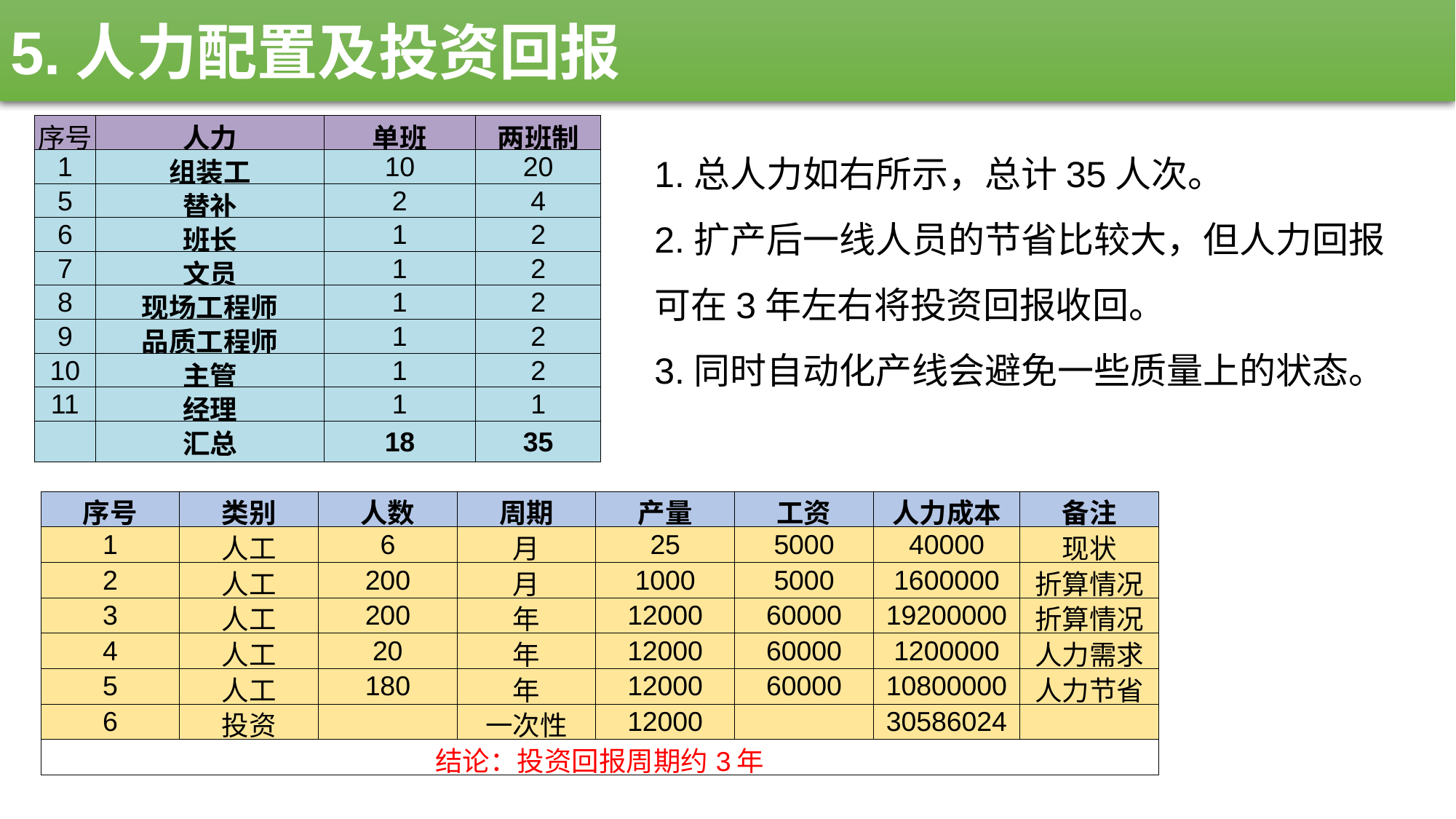

5.人力配置及投资回报
| 序号 | 人力 | 单班 | 两班制 |
| --- | --- | --- | --- |
| 1 | 组装工 | 10 | 20 |
| 5 | 替补 | 2 | 4 |
| 6 | 班长 | 1 | 2 |
| 7 | 文员 | 1 | 2 |
| 8 | 现场工程师 | 1 | 2 |
| 9 | 品质工程师 | 1 | 2 |
| 10 | 主管 | 1 | 2 |
| 11 | 经理 | 1 | 1 |
|  | 汇总 | 18 | 35 |
1.总人力如右所示，总计35人次。
2.扩产后一线人员的节省比较大，但人力回报可在3年左右将投资回报收回。
3.同时自动化产线会避免一些质量上的状态。
| 序号 | 类别 | 人数 | 周期 | 产量 | 工资 | 人力成本 | 备注 |
| --- | --- | --- | --- | --- | --- | --- | --- |
| 1 | 人工 | 6 | 月 | 25 | 5000 | 40000 | 现状 |
| 2 | 人工 | 200 | 月 | 1000 | 5000 | 1600000 | 折算情况 |
| 3 | 人工 | 200 | 年 | 12000 | 60000 | 19200000 | 折算情况 |
| 4 | 人工 | 20 | 年 | 12000 | 60000 | 1200000 | 人力需求 |
| 5 | 人工 | 180 | 年 | 12000 | 60000 | 10800000 | 人力节省 |
| 6 | 投资 |  | 一次性 | 12000 |  | 30586024 |  |
| 结论：投资回报周期约3年 |  |  |  |  |  |  |  |